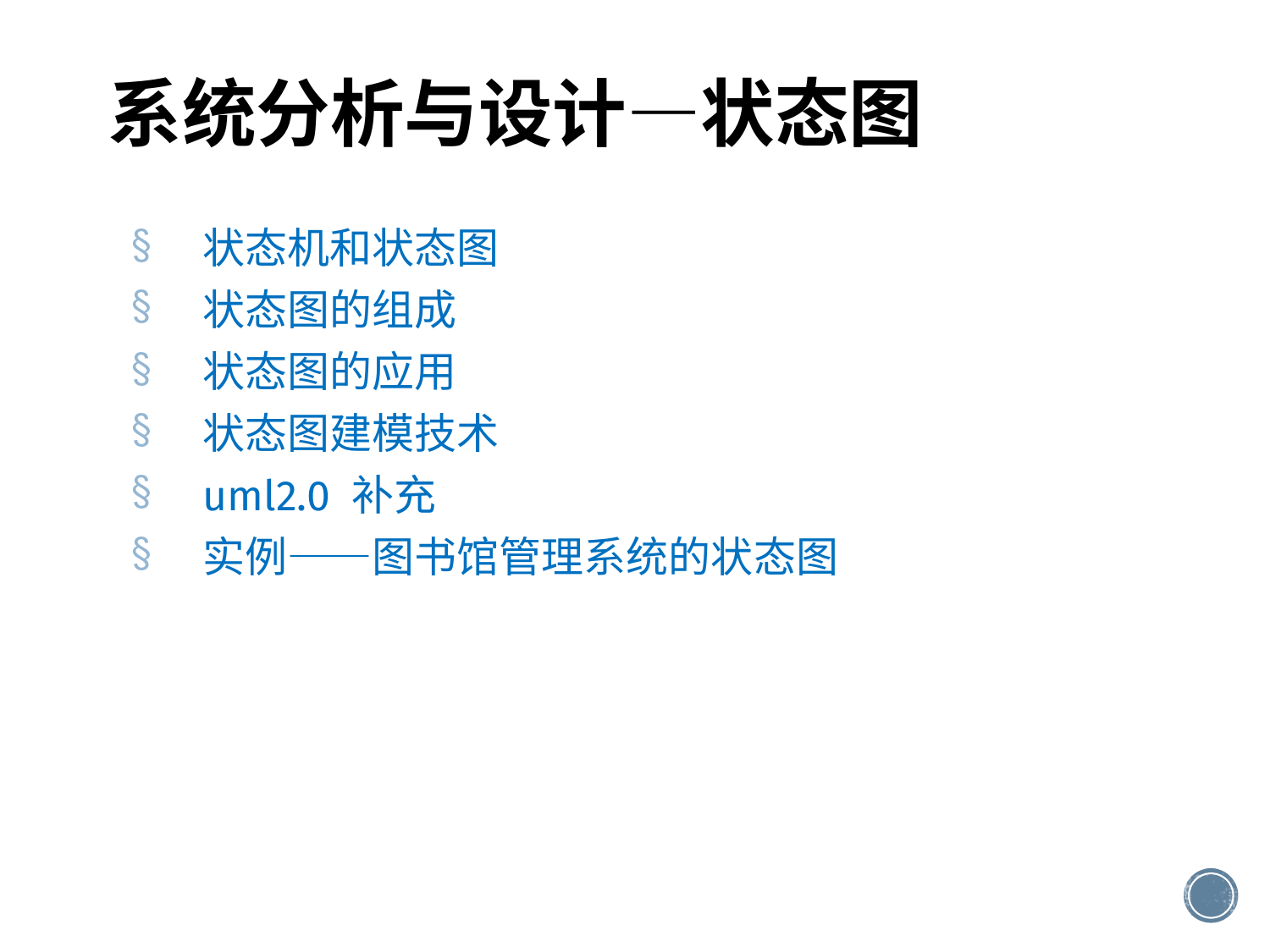

# 系统分析与设计—状态图
状态机和状态图
状态图的组成
状态图的应用
状态图建模技术
uml2.0 补充
实例——图书馆管理系统的状态图